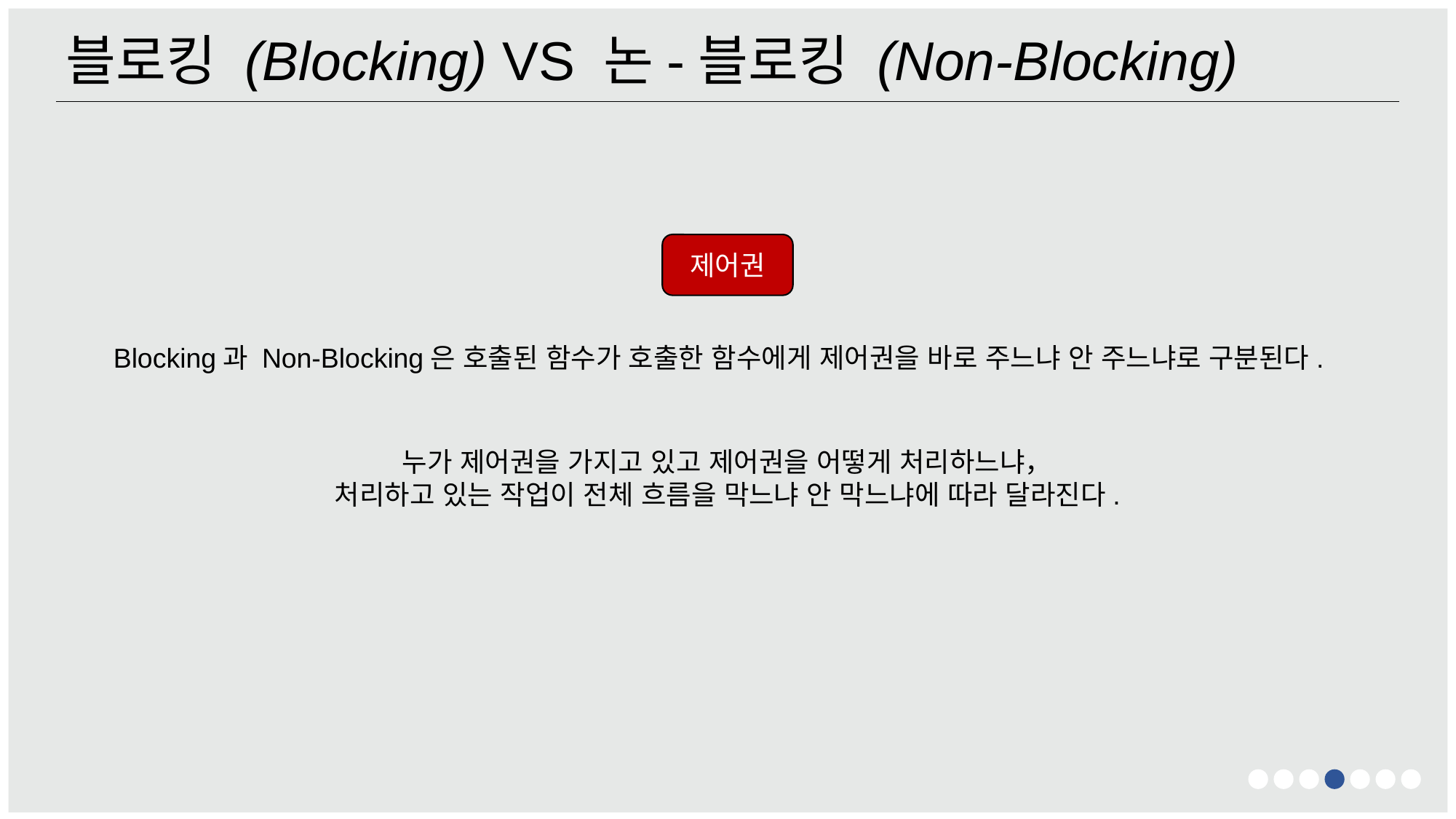

블로킹 (Blocking) VS 논-블로킹 (Non-Blocking)
제어권
Blocking과 Non-Blocking은 호출된 함수가 호출한 함수에게 제어권을 바로 주느냐 안 주느냐로 구분된다.
누가 제어권을 가지고 있고 제어권을 어떻게 처리하느냐，
처리하고 있는 작업이 전체 흐름을 막느냐 안 막느냐에 따라 달라진다.